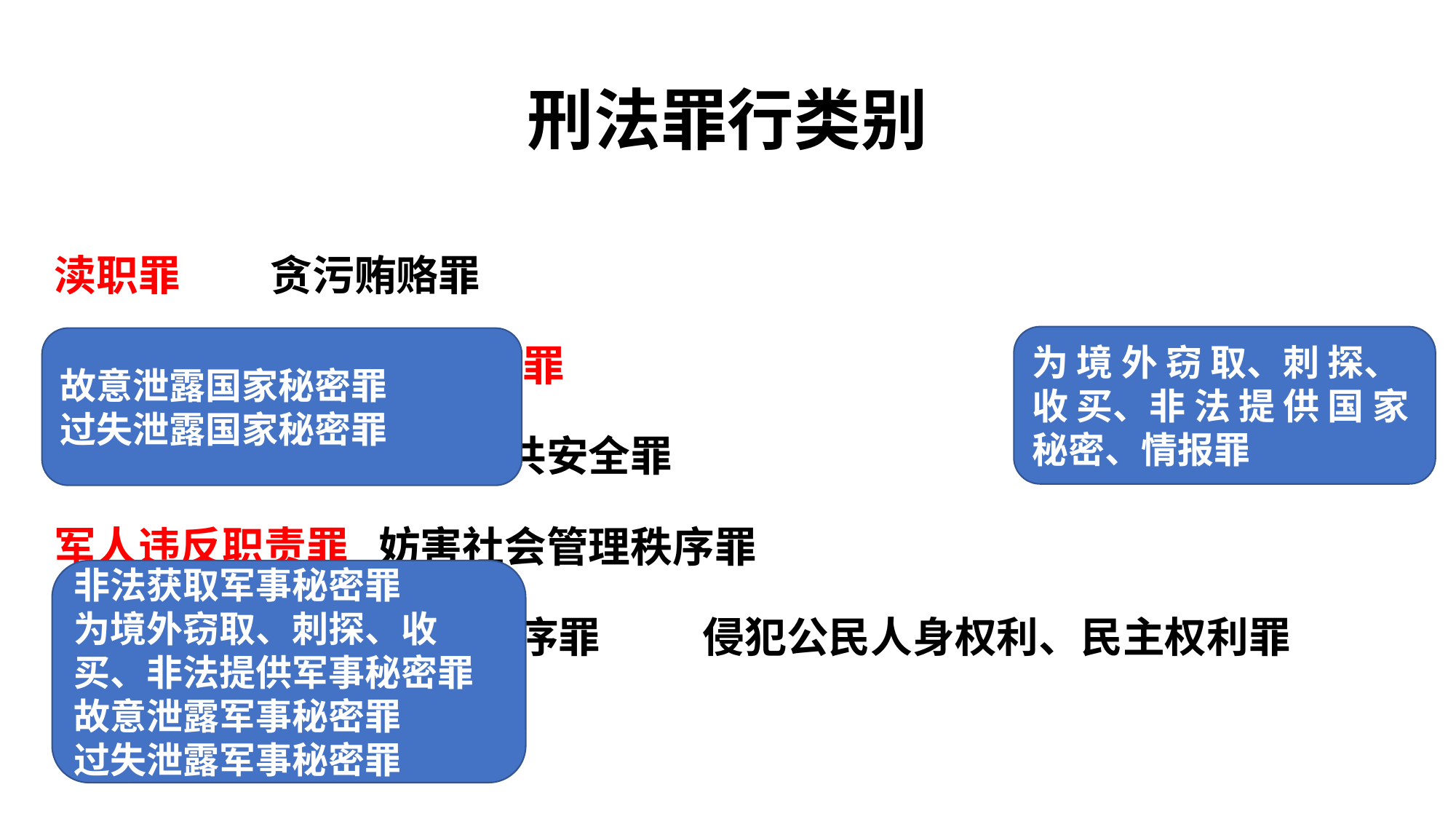

# 刑法罪行类别
渎职罪					贪污贿赂罪
侵犯财产罪					危害国家安全罪
危害国防利益罪				危害公共安全罪
军人违反职责罪				妨害社会管理秩序罪
破坏社会主义市场经济秩序罪	侵犯公民人身权利、民主权利罪
为 境 外 窃 取、刺 探、收 买、非 法 提 供 国 家秘密、情报罪
故意泄露国家秘密罪
过失泄露国家秘密罪
非法获取军事秘密罪
为境外窃取、刺探、收
买、非法提供军事秘密罪
故意泄露军事秘密罪
过失泄露军事秘密罪